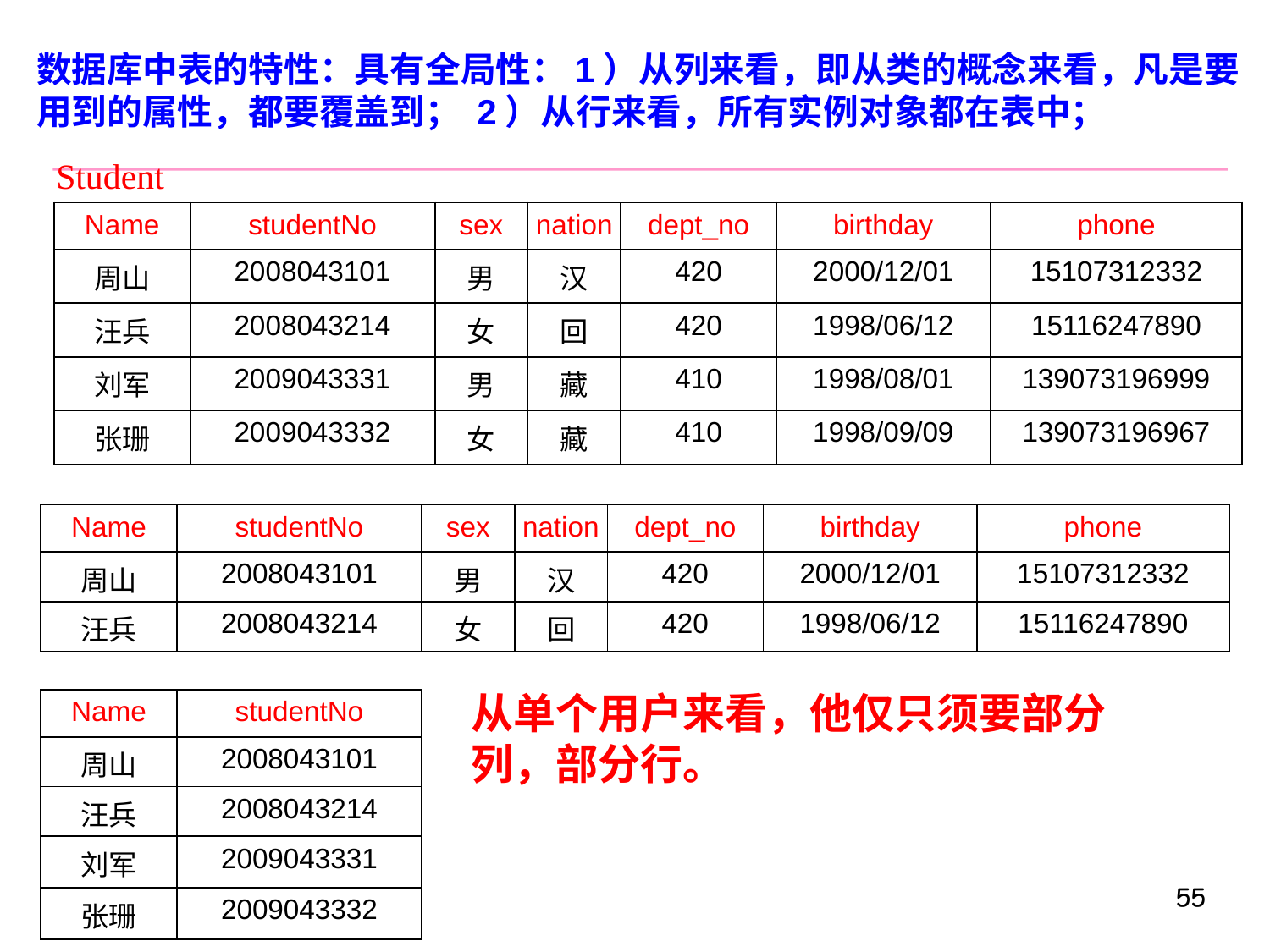

# 数据库中表的特性：具有全局性：1）从列来看，即从类的概念来看，凡是要用到的属性，都要覆盖到； 2）从行来看，所有实例对象都在表中；
Student
| Name | studentNo | sex | nation | dept\_no | birthday | phone |
| --- | --- | --- | --- | --- | --- | --- |
| 周山 | 2008043101 | 男 | 汉 | 420 | 2000/12/01 | 15107312332 |
| 汪兵 | 2008043214 | 女 | 回 | 420 | 1998/06/12 | 15116247890 |
| 刘军 | 2009043331 | 男 | 藏 | 410 | 1998/08/01 | 139073196999 |
| 张珊 | 2009043332 | 女 | 藏 | 410 | 1998/09/09 | 139073196967 |
| Name | studentNo | sex | nation | dept\_no | birthday | phone |
| --- | --- | --- | --- | --- | --- | --- |
| 周山 | 2008043101 | 男 | 汉 | 420 | 2000/12/01 | 15107312332 |
| 汪兵 | 2008043214 | 女 | 回 | 420 | 1998/06/12 | 15116247890 |
从单个用户来看，他仅只须要部分列，部分行。
| Name | studentNo |
| --- | --- |
| 周山 | 2008043101 |
| 汪兵 | 2008043214 |
| 刘军 | 2009043331 |
| 张珊 | 2009043332 |
55